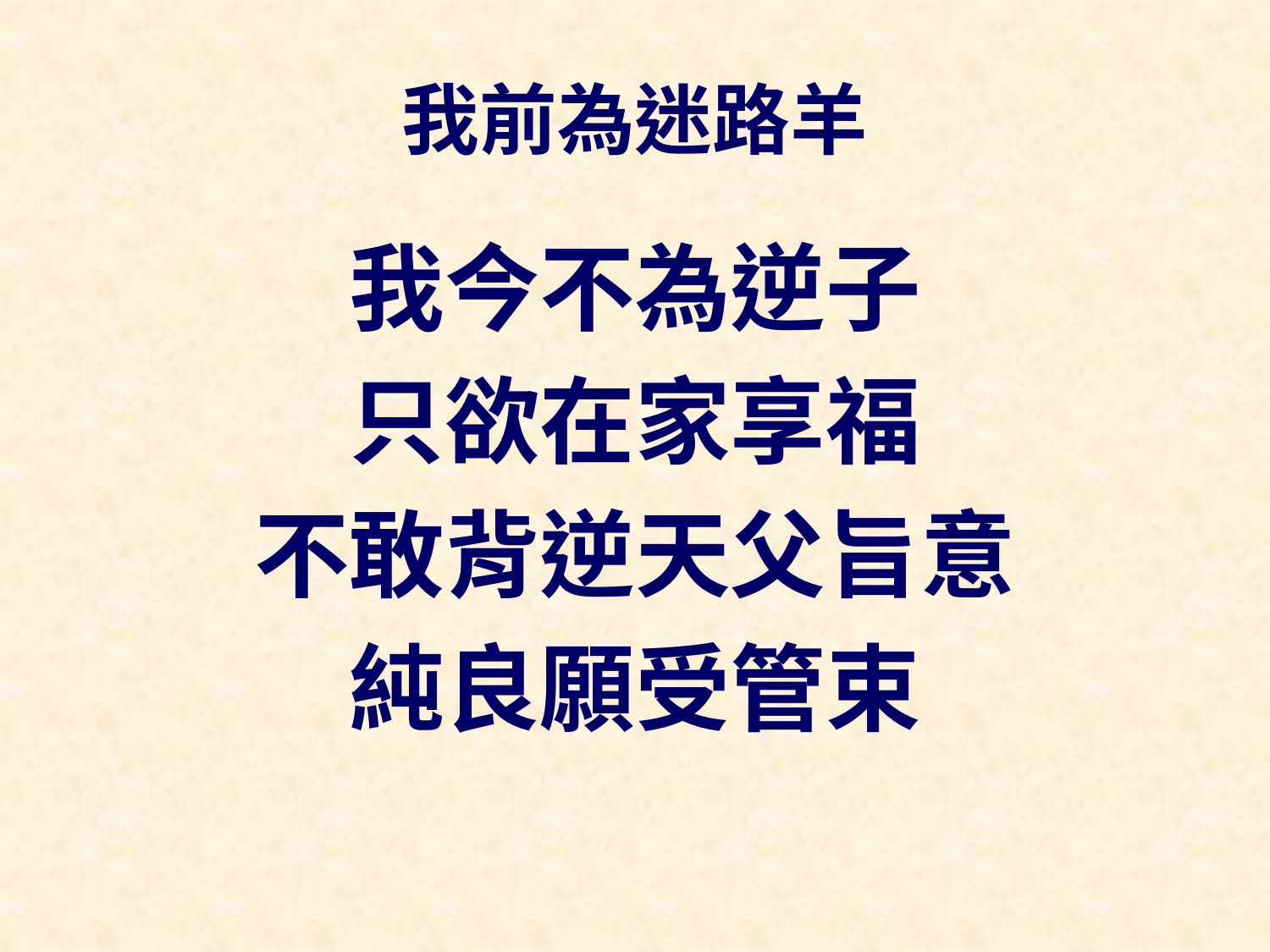

# 我前為迷路羊
我今不為逆子
只欲在家享福
不敢背逆天父旨意
純良願受管束